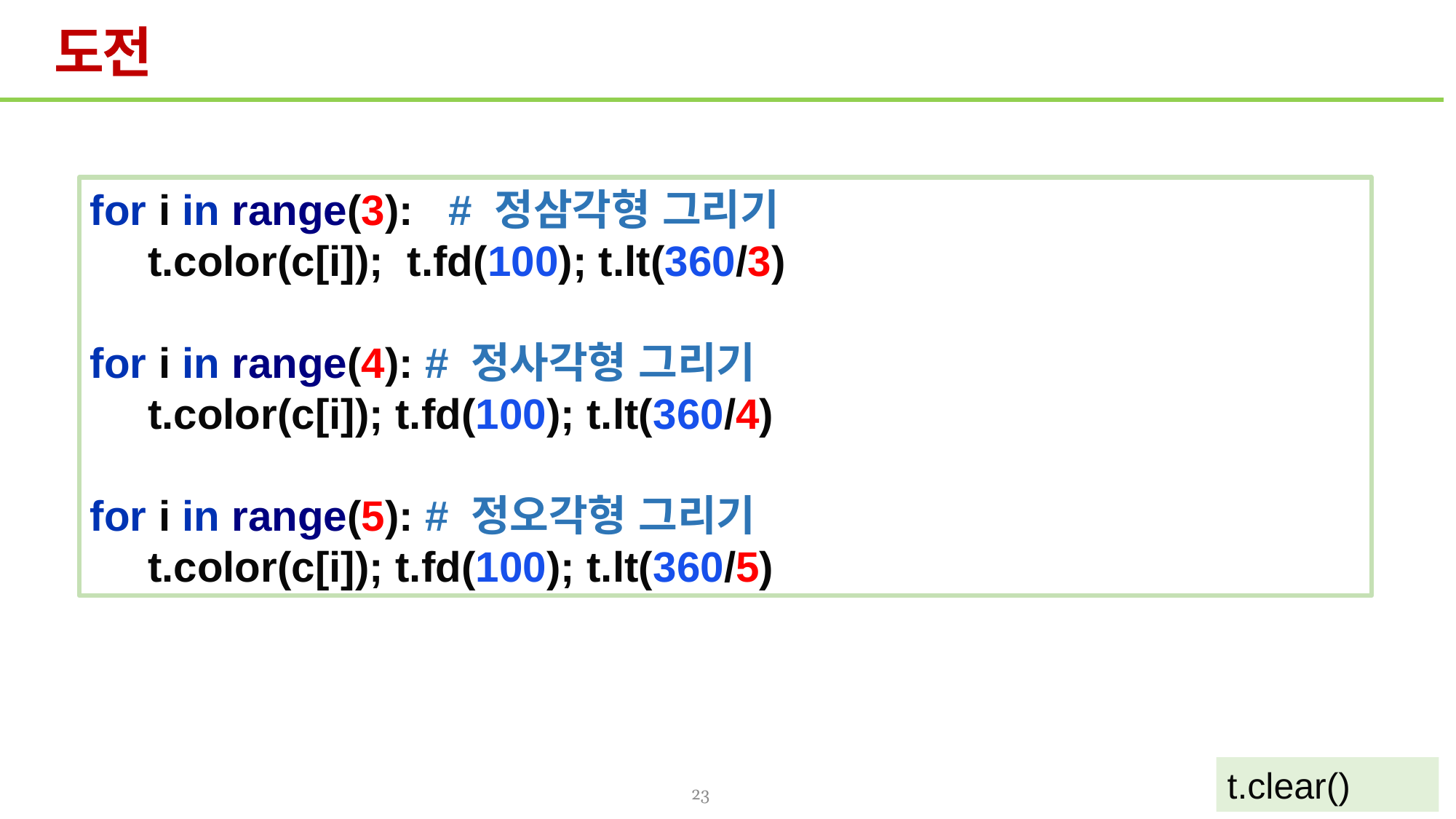

# 도전
for i in range(3):   # 정삼각형 그리기
    t.color(c[i]);  t.fd(100); t.lt(360/3)
for i in range(4): # 정사각형 그리기
    t.color(c[i]); t.fd(100); t.lt(360/4)
for i in range(5): # 정오각형 그리기
    t.color(c[i]); t.fd(100); t.lt(360/5)
t.clear()
23